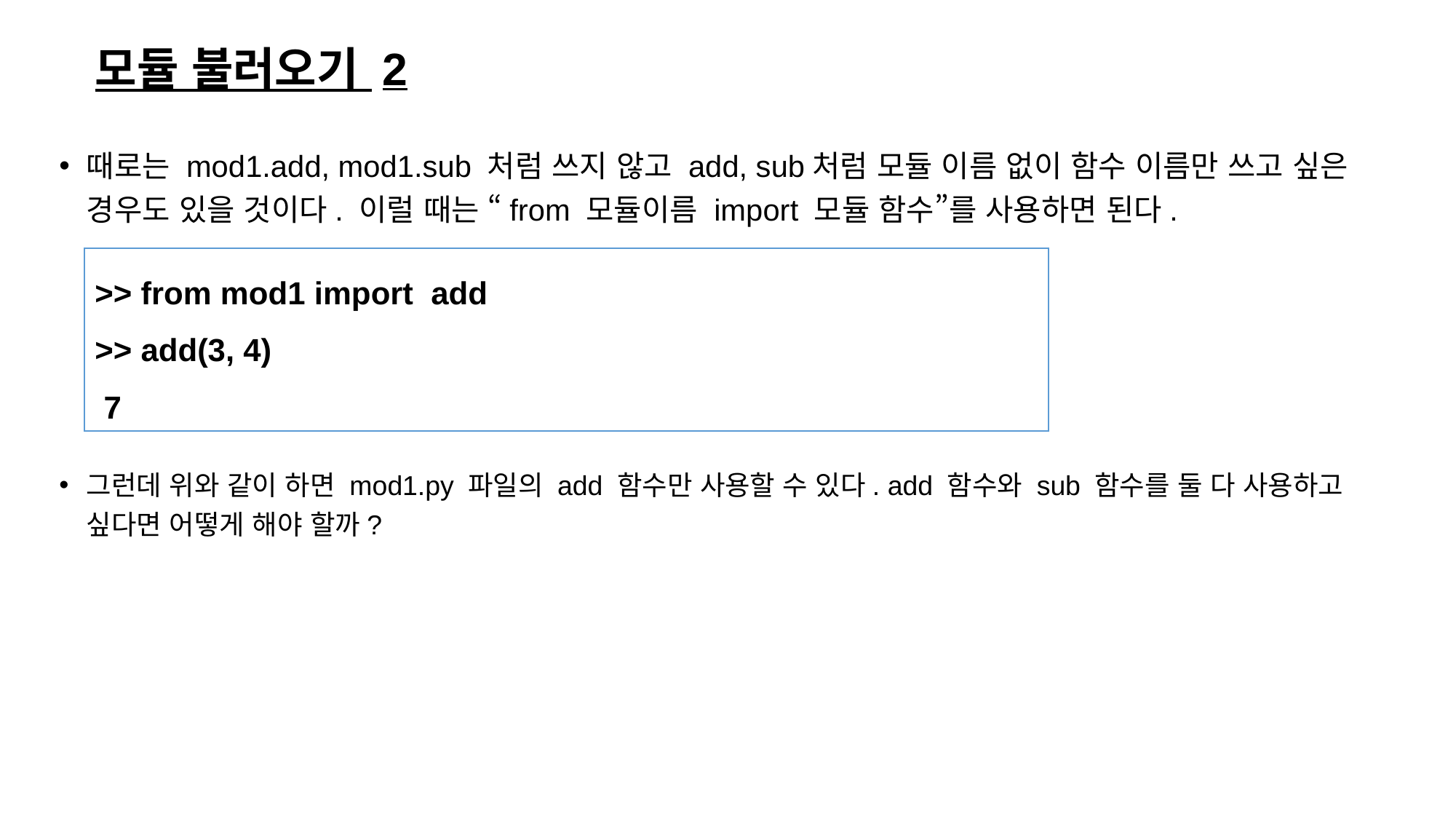

# 모듈 불러오기 2
때로는 mod1.add, mod1.sub 처럼 쓰지 않고 add, sub처럼 모듈 이름 없이 함수 이름만 쓰고 싶은 경우도 있을 것이다. 이럴 때는 “from 모듈이름 import 모듈 함수”를 사용하면 된다.

그런데 위와 같이 하면 mod1.py 파일의 add 함수만 사용할 수 있다. add 함수와 sub 함수를 둘 다 사용하고 싶다면 어떻게 해야 할까?
>> from mod1 import  add
>> add(3, 4)
 7